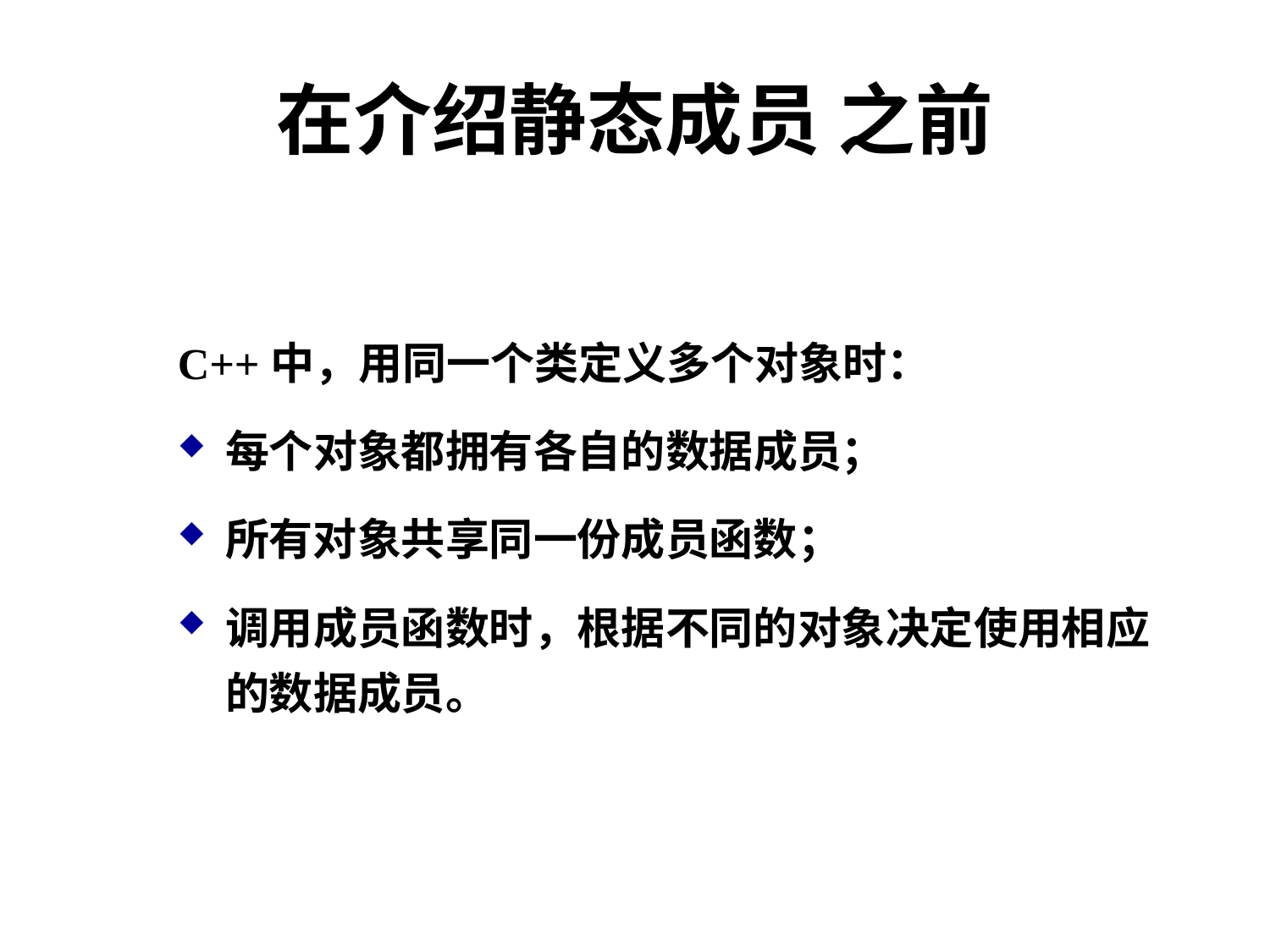

# 在介绍静态成员 之前
C++中，用同一个类定义多个对象时：
每个对象都拥有各自的数据成员；
所有对象共享同一份成员函数；
调用成员函数时，根据不同的对象决定使用相应的数据成员。